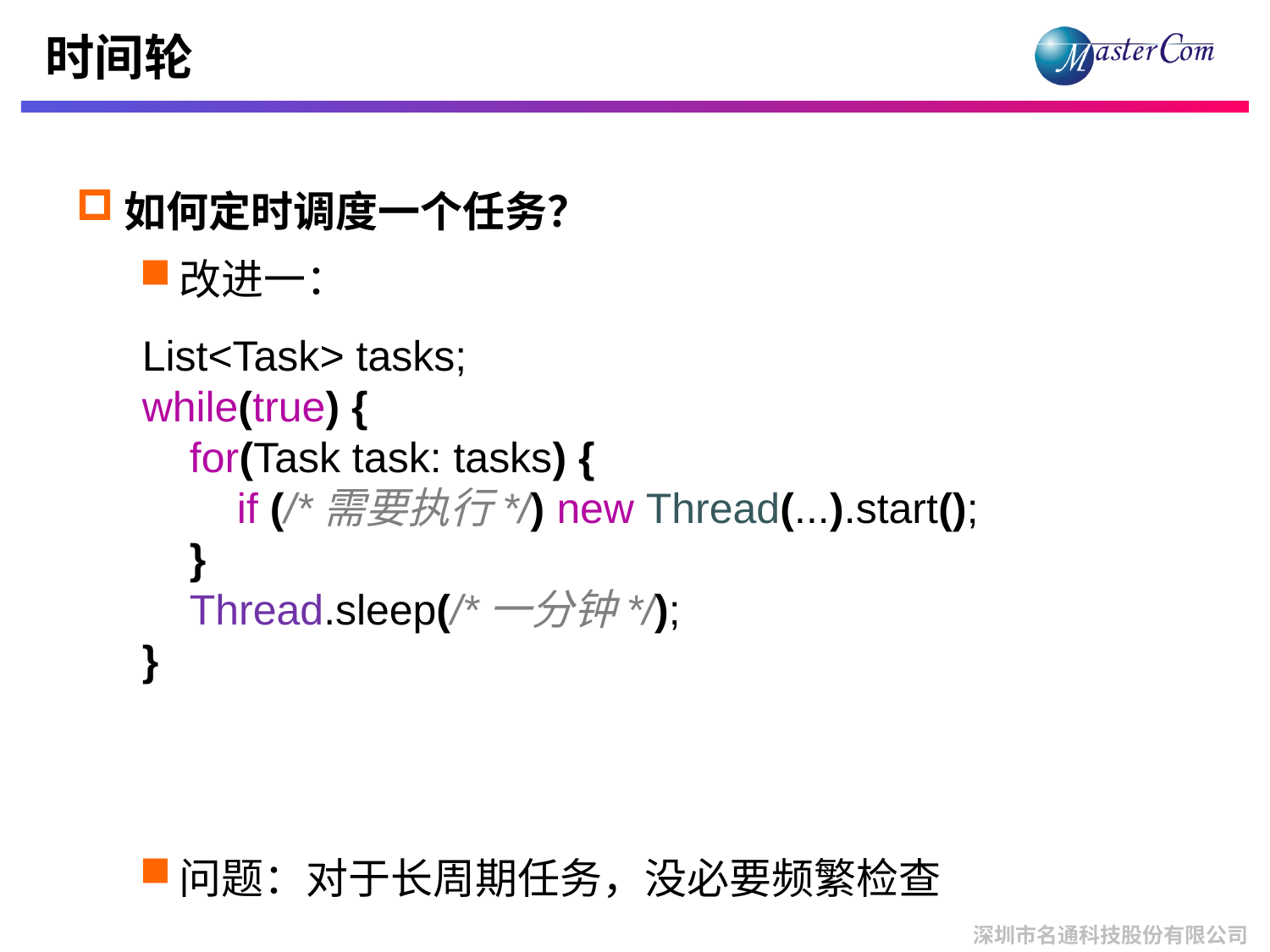

# 时间轮
如何定时调度一个任务？
改进一：

问题：对于长周期任务，没必要频繁检查

List<Task> tasks;
while(true) {
    for(Task task: tasks) {
        if (/*需要执行*/) new Thread(...).start();
    }
    Thread.sleep(/*一分钟*/);
}